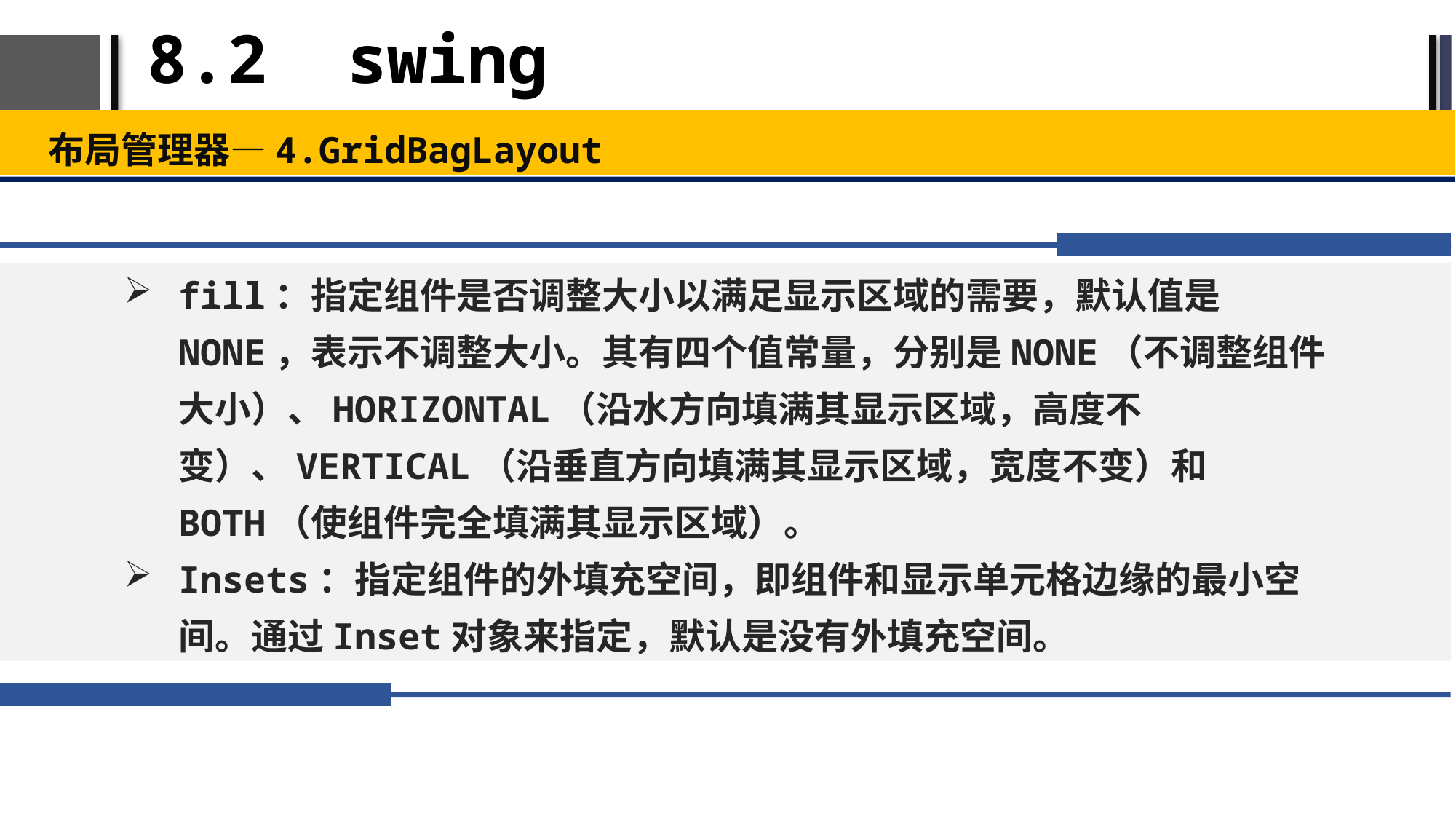

# 8.2  swing

布局管理器—4.GridBagLayout

fill：指定组件是否调整大小以满足显示区域的需要，默认值是NONE，表示不调整大小。其有四个值常量，分别是NONE（不调整组件大小）、HORIZONTAL（沿水方向填满其显示区域，高度不变）、VERTICAL（沿垂直方向填满其显示区域，宽度不变）和BOTH（使组件完全填满其显示区域）。
Insets：指定组件的外填充空间，即组件和显示单元格边缘的最小空间。通过Inset对象来指定，默认是没有外填充空间。